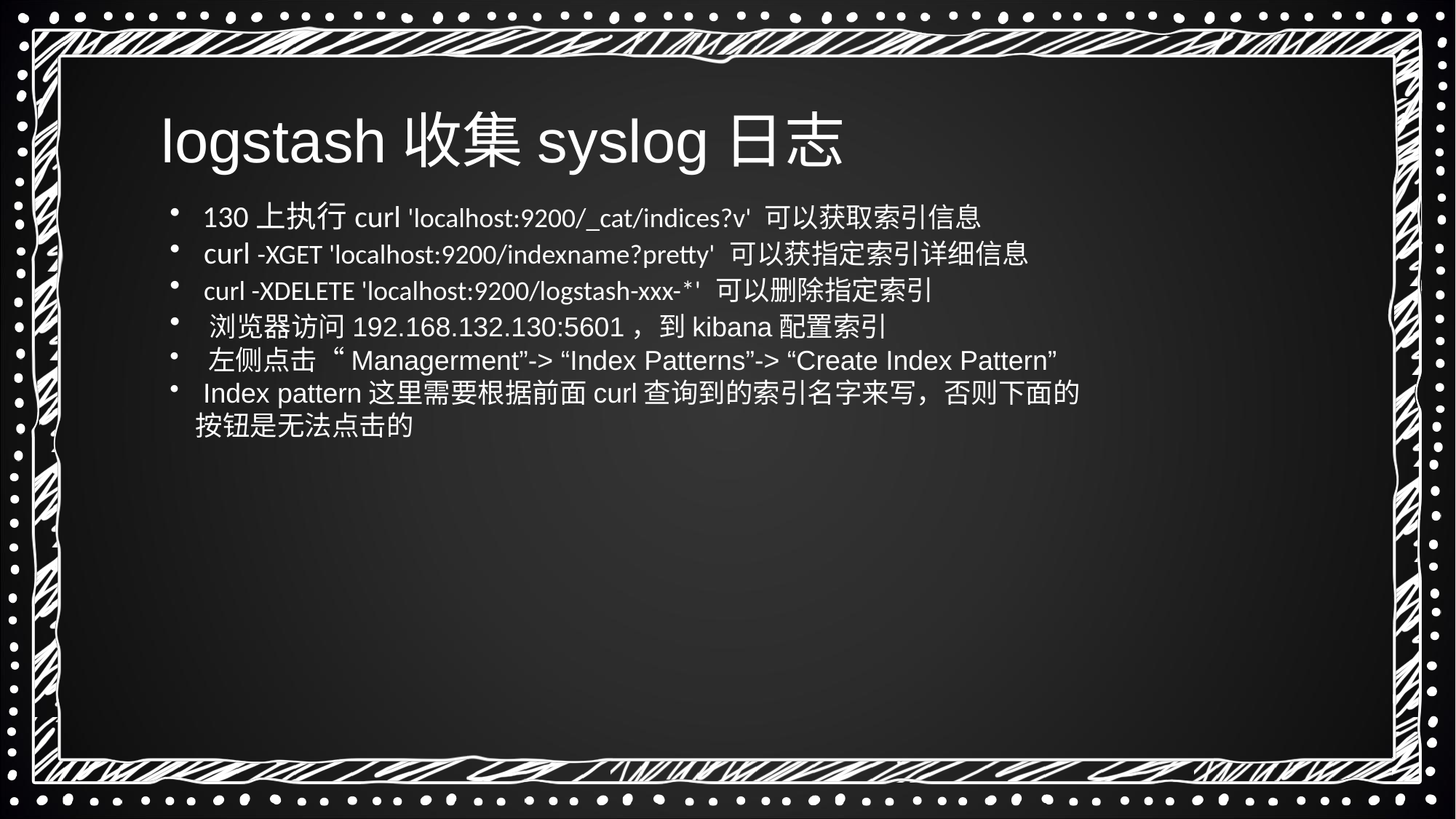

logstash收集syslog日志
 130上执行curl 'localhost:9200/_cat/indices?v' 可以获取索引信息
 curl -XGET 'localhost:9200/indexname?pretty' 可以获指定索引详细信息
 curl -XDELETE 'localhost:9200/logstash-xxx-*' 可以删除指定索引
 浏览器访问192.168.132.130:5601，到kibana配置索引
 左侧点击“Managerment”-> “Index Patterns”-> “Create Index Pattern”
 Index pattern这里需要根据前面curl查询到的索引名字来写，否则下面的按钮是无法点击的